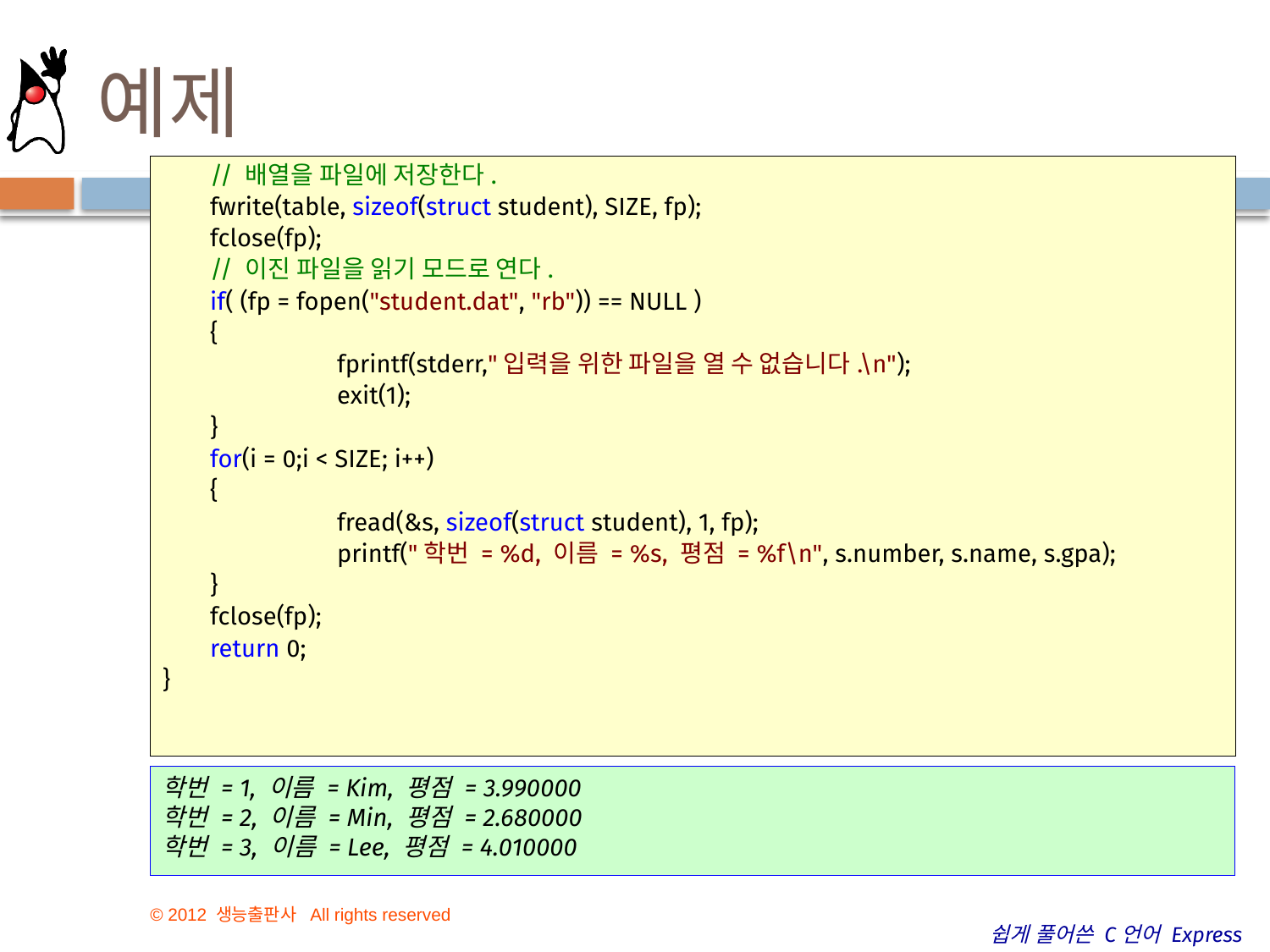

# 예제
	// 배열을 파일에 저장한다.
	fwrite(table, sizeof(struct student), SIZE, fp);
	fclose(fp);
	// 이진 파일을 읽기 모드로 연다.
	if( (fp = fopen("student.dat", "rb")) == NULL )
	{
		fprintf(stderr,"입력을 위한 파일을 열 수 없습니다.\n");
		exit(1);
	}
	for(i = 0;i < SIZE; i++)
	{
		fread(&s, sizeof(struct student), 1, fp);
		printf("학번 = %d, 이름 = %s, 평점 = %f\n", s.number, s.name, s.gpa);
	}
	fclose(fp);
	return 0;
}

학번 = 1, 이름 = Kim, 평점 = 3.990000
학번 = 2, 이름 = Min, 평점 = 2.680000
학번 = 3, 이름 = Lee, 평점 = 4.010000